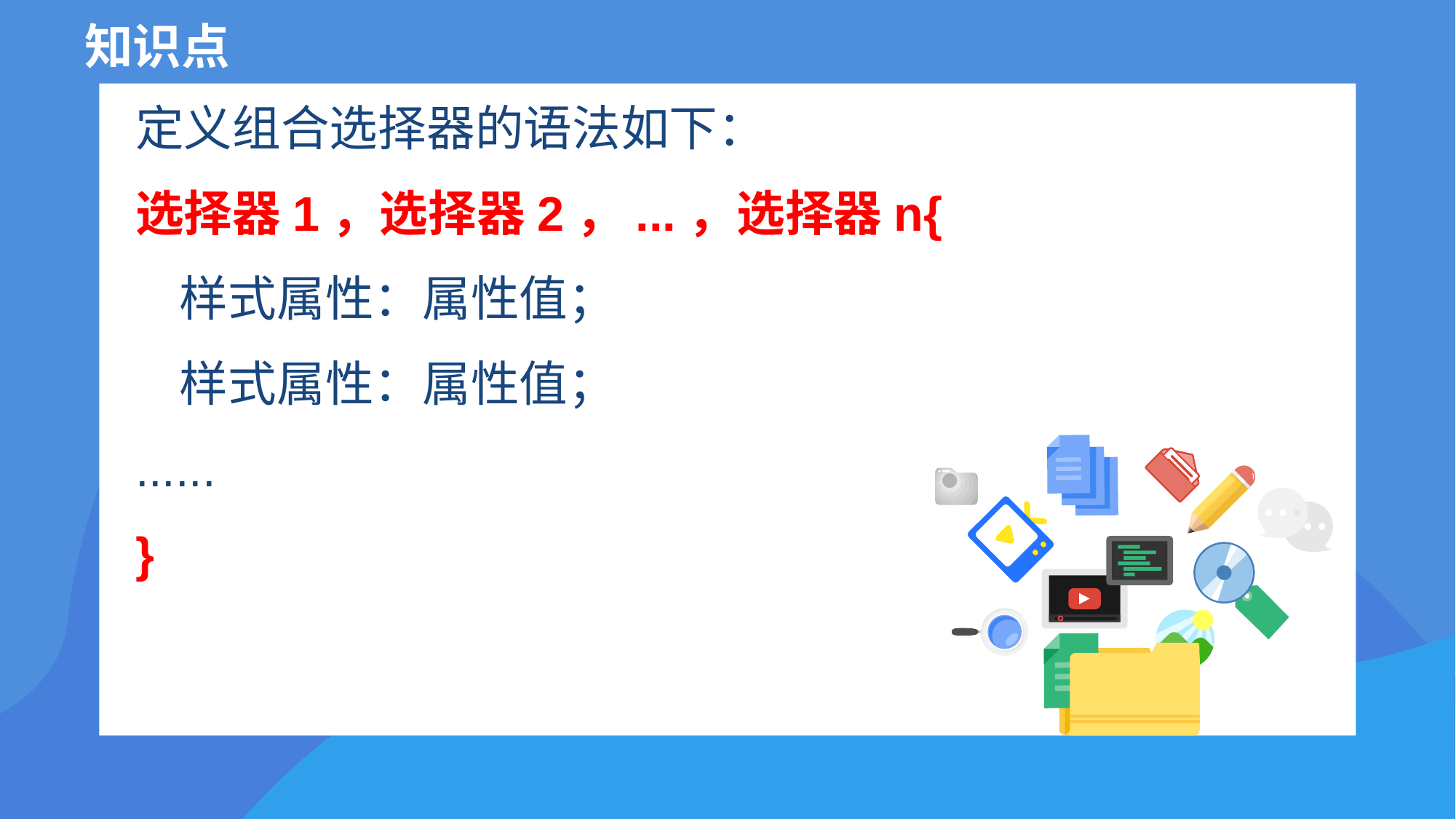

知识点
定义组合选择器的语法如下：
选择器1，选择器2，...，选择器n{
   样式属性：属性值；
   样式属性：属性值；
......
}